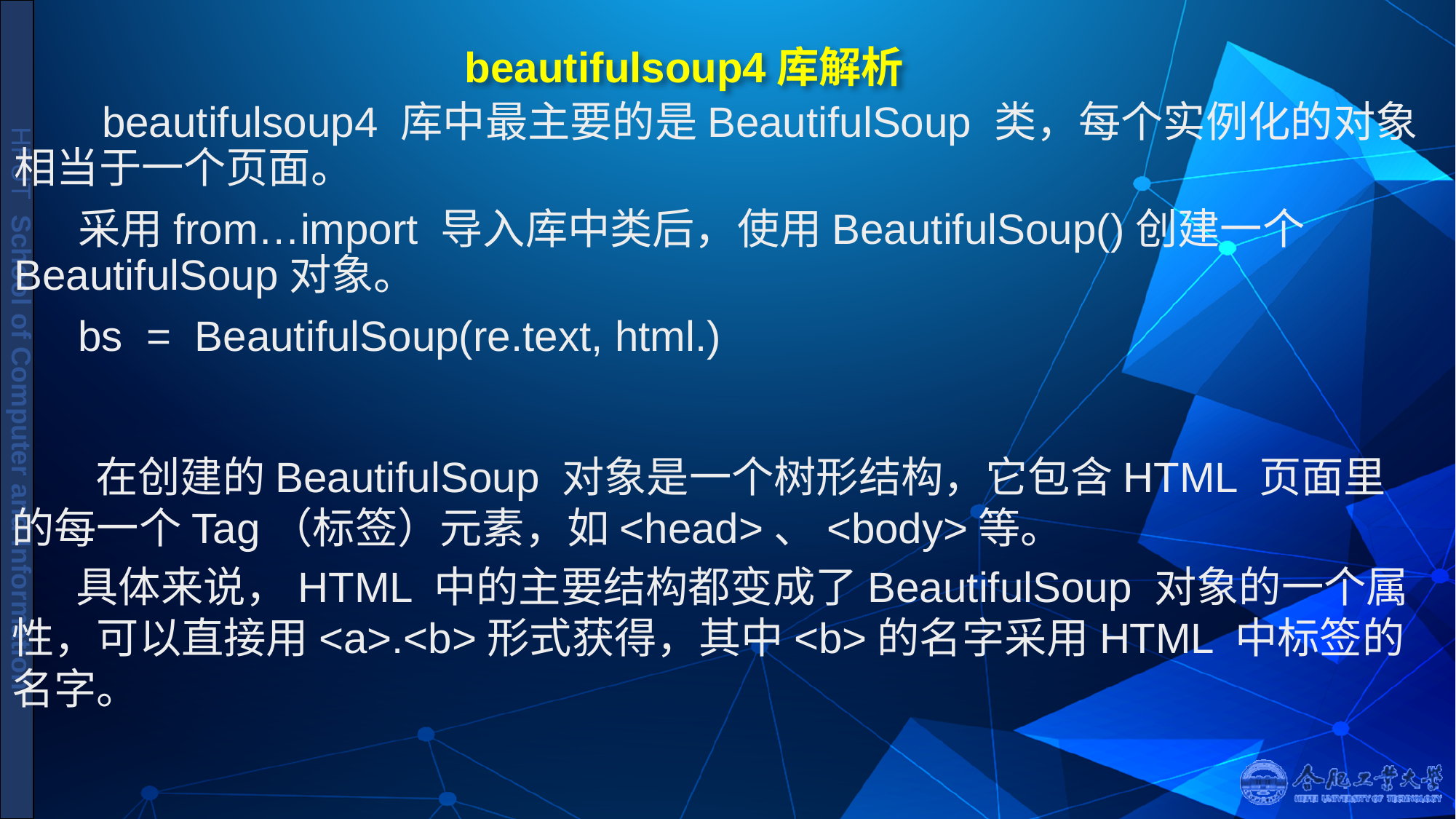

# beautifulsoup4库解析
  beautifulsoup4 库中最主要的是BeautifulSoup 类，每个实例化的对象相当于一个页面。
采用from…import 导入库中类后，使用BeautifulSoup()创建一个BeautifulSoup对象。
bs  =  BeautifulSoup(re.text, html.)
 在创建的BeautifulSoup 对象是一个树形结构，它包含HTML 页面里的每一个Tag（标签）元素，如<head>、<body>等。
具体来说，HTML 中的主要结构都变成了BeautifulSoup 对象的一个属性，可以直接用<a>.<b>形式获得，其中<b>的名字采用HTML 中标签的名字。